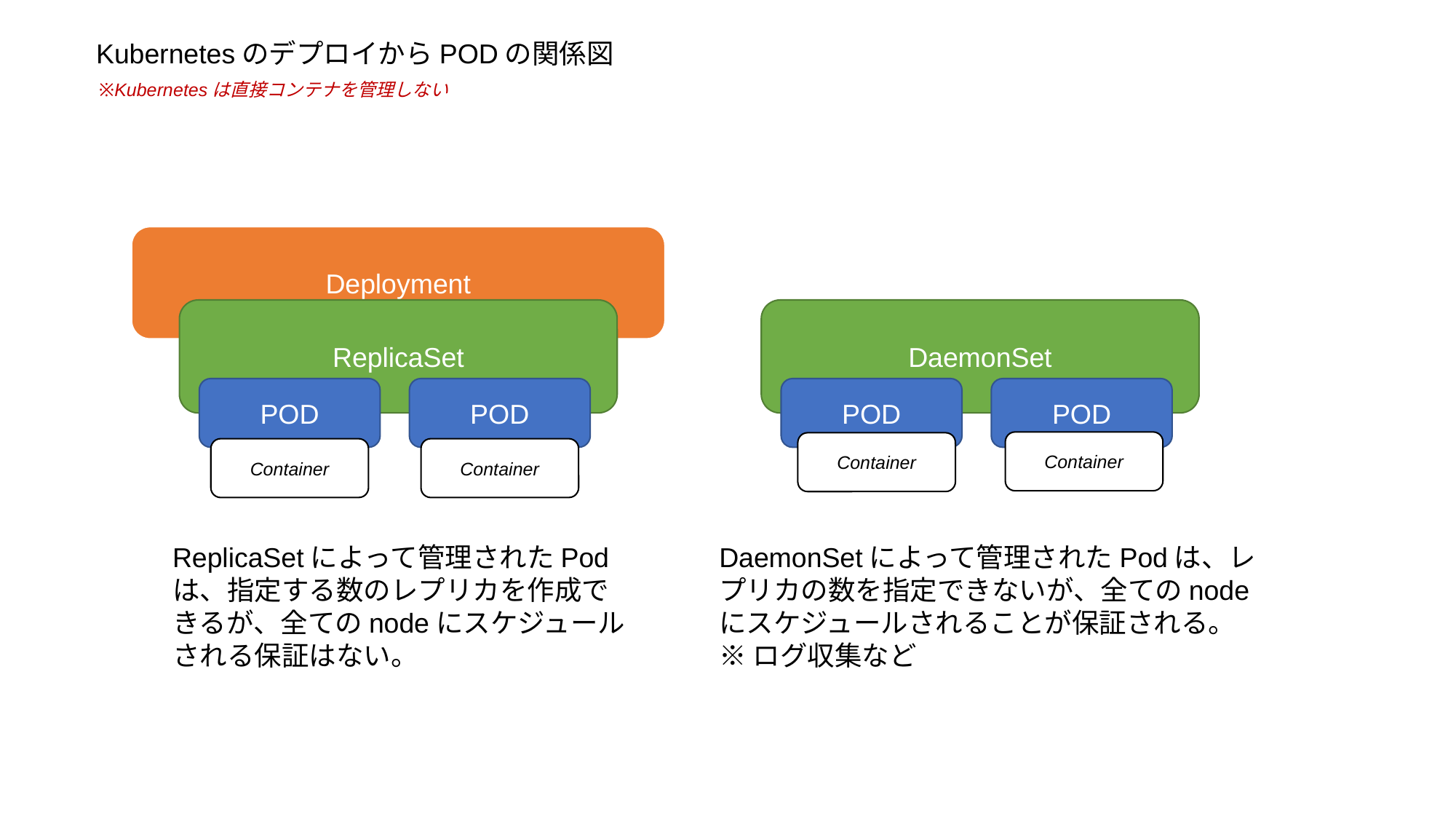

KubernetesのデプロイからPODの関係図
※Kubernetesは直接コンテナを管理しない

Deployment
ReplicaSet
POD
POD
DaemonSet
POD
POD
Container
Container
Container
Container
DaemonSetによって管理されたPodは、レプリカの数を指定できないが、全てのnodeにスケジュールされることが保証される。
※ログ収集など
ReplicaSetによって管理されたPodは、指定する数のレプリカを作成できるが、全てのnodeにスケジュールされる保証はない。